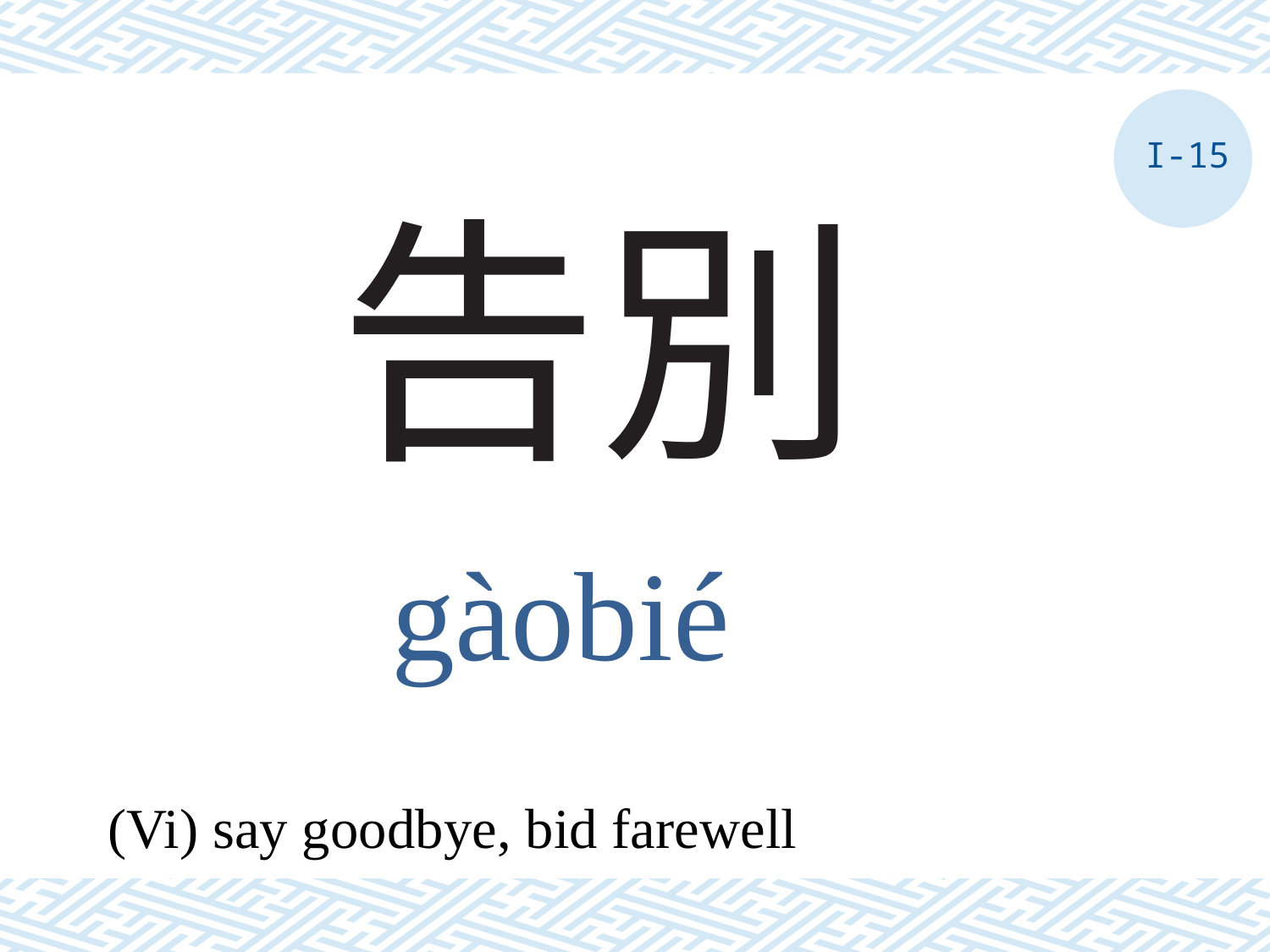

I-15

# 告別
gàobié
(Vi) say goodbye, bid farewell